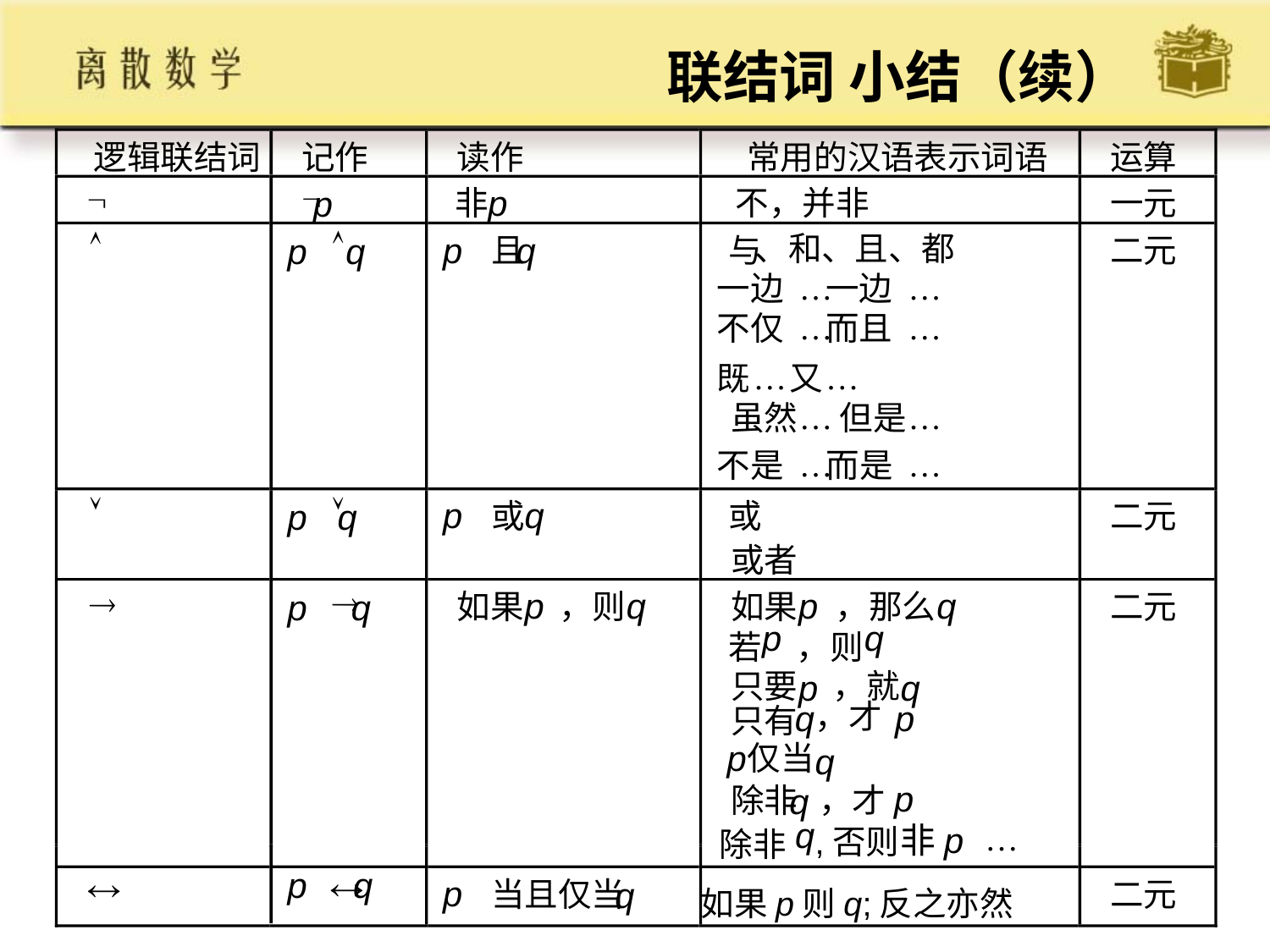

# 联结词 小结（续）

逻辑联结词
记作
读作
常用的汉语表示词语
运算

¬
¬
p

p

非
不，并非
一元

∧
∧
p
q

、和、且、都

p
 q

且
与
二元
…
…
一边
一边

…
…
不仅
而且

…
…
既
又
…
…
虽然
但是

…
…
不是
而是

∨
∨
p
 q

p
q

或
或
二元

或者

→
→
p
q

p
q

p
q

如果
，则

如果
，那么
二元
p
q
若
，则

只要
，就
p
q

q
，才
p
只有

p
仅当
q
p
除非
，才
q

如果p则q;反之亦然

p
q

↔
↔
p
当且仅当
二元
q

q
…
非p
,否则
除非